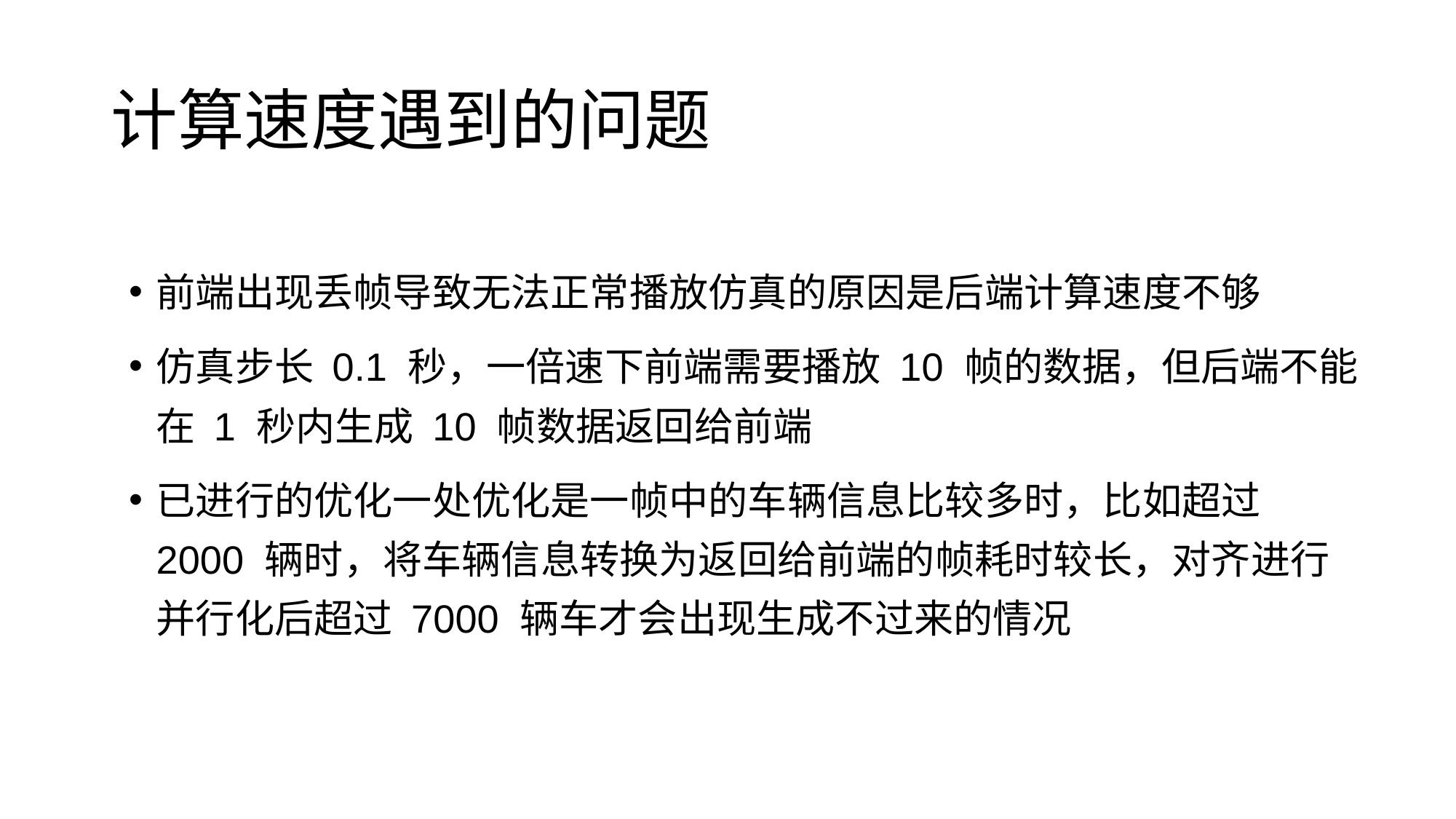

# 计算速度遇到的问题
前端出现丢帧导致无法正常播放仿真的原因是后端计算速度不够
仿真步长 0.1 秒，一倍速下前端需要播放 10 帧的数据，但后端不能在 1 秒内生成 10 帧数据返回给前端
已进行的优化一处优化是一帧中的车辆信息比较多时，比如超过 2000 辆时，将车辆信息转换为返回给前端的帧耗时较长，对齐进行并行化后超过 7000 辆车才会出现生成不过来的情况